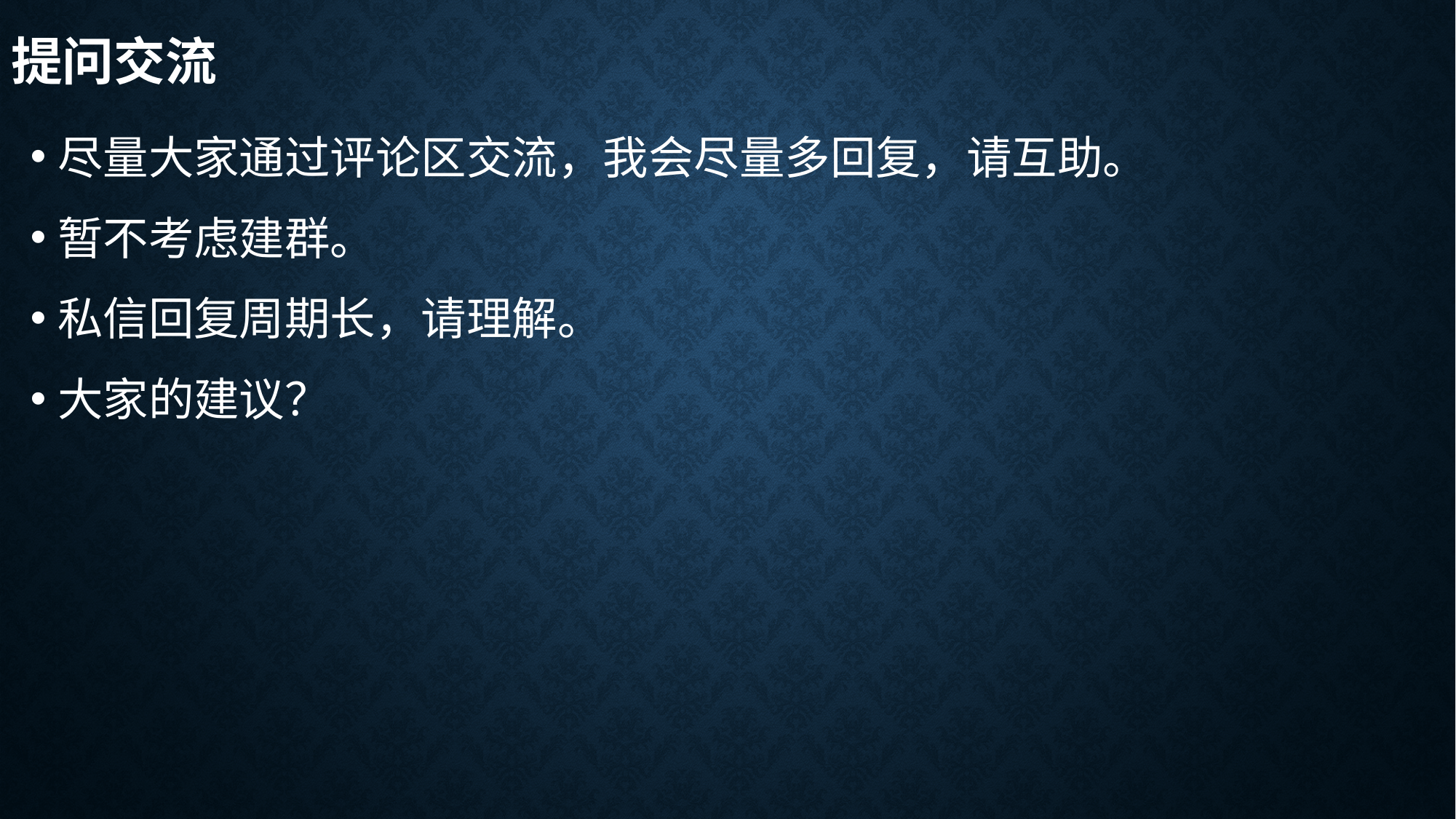

# 提问交流
尽量大家通过评论区交流，我会尽量多回复，请互助。
暂不考虑建群。
私信回复周期长，请理解。
大家的建议？